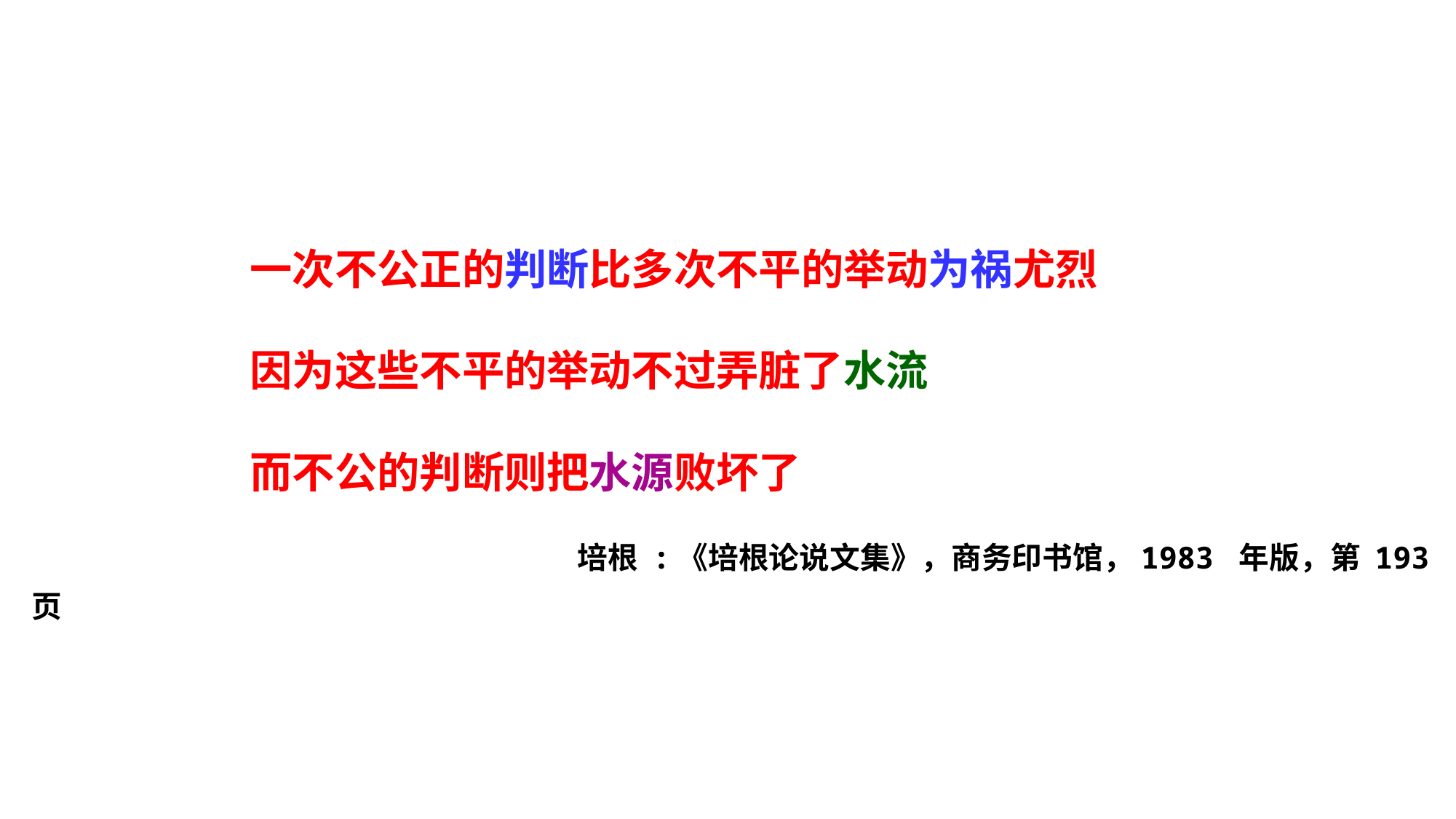

一次不公正的判断比多次不平的举动为祸尤烈
		因为这些不平的举动不过弄脏了水流
		而不公的判断则把水源败坏了

					培根 :《培根论说文集》，商务印书馆，1983 年版，第 193 页